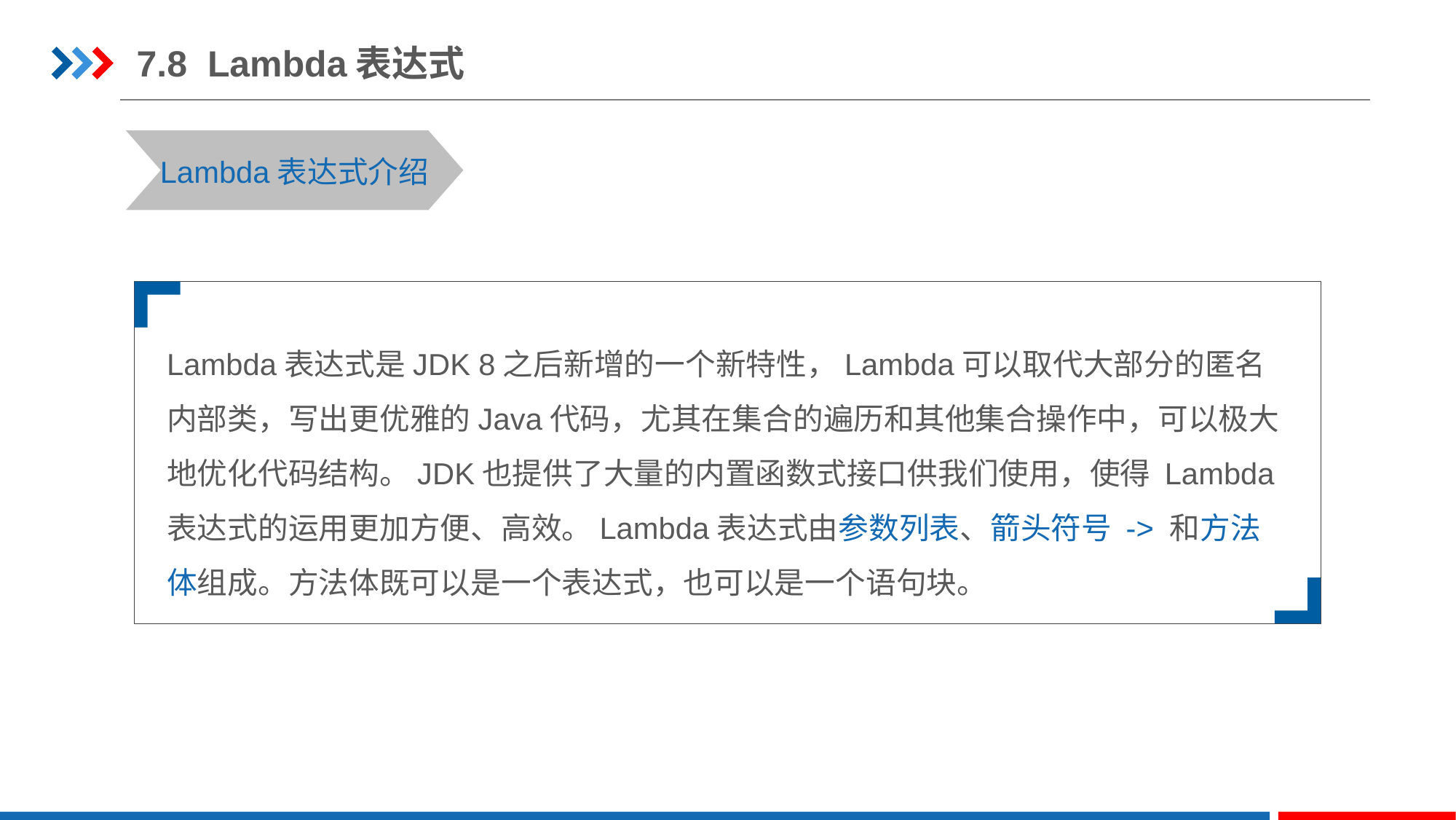

7.8  Lambda表达式

Lambda表达式介绍

Lambda表达式是JDK 8之后新增的一个新特性，Lambda可以取代大部分的匿名内部类，写出更优雅的Java代码，尤其在集合的遍历和其他集合操作中，可以极大地优化代码结构。JDK也提供了大量的内置函数式接口供我们使用，使得 Lambda 表达式的运用更加方便、高效。Lambda表达式由参数列表、箭头符号 -> 和方法体组成。方法体既可以是一个表达式，也可以是一个语句块。